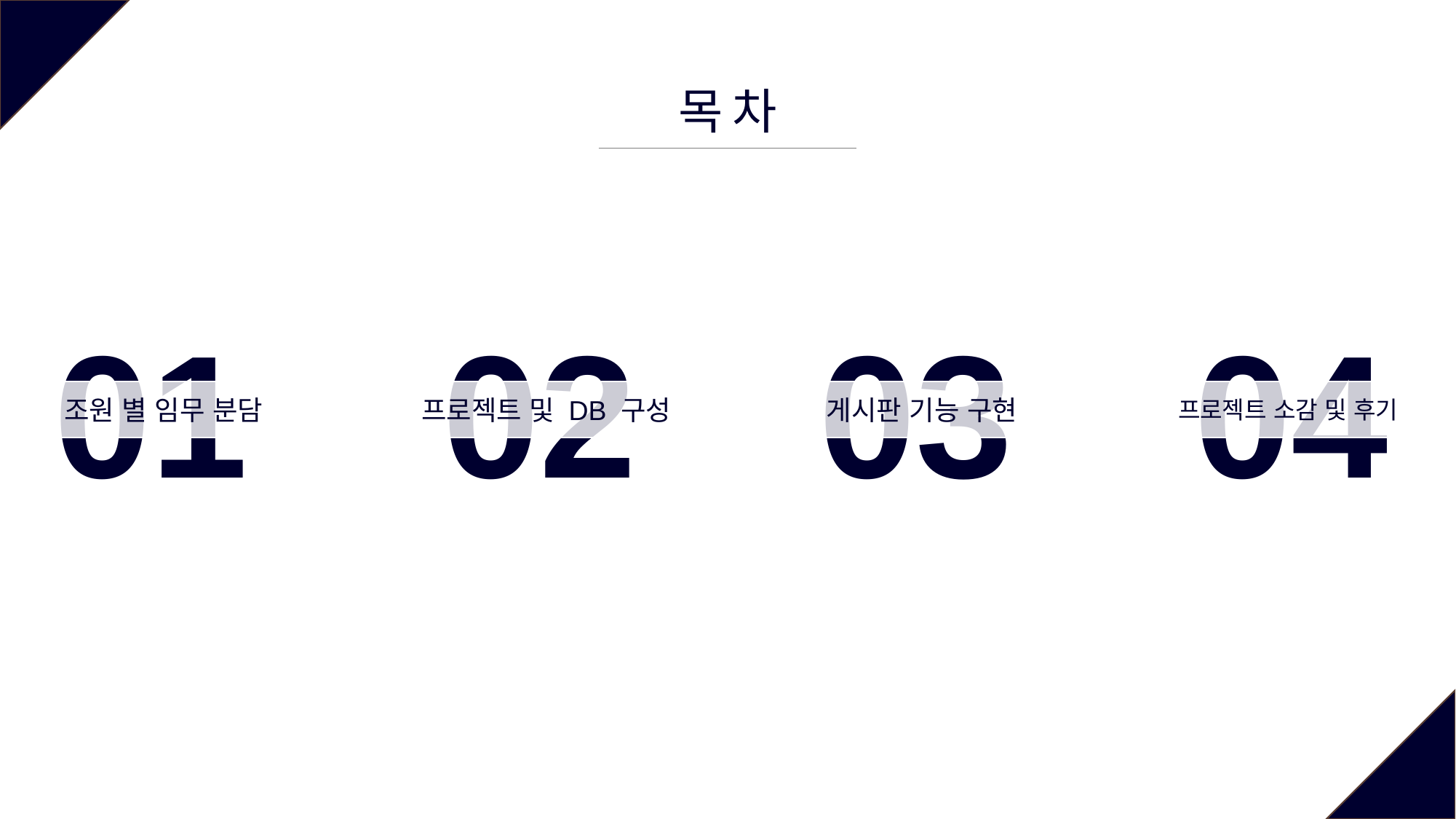

목 차
01
조원 별 임무 분담
02
03
04
프로젝트 및 DB 구성
게시판 기능 구현
프로젝트 소감 및 후기